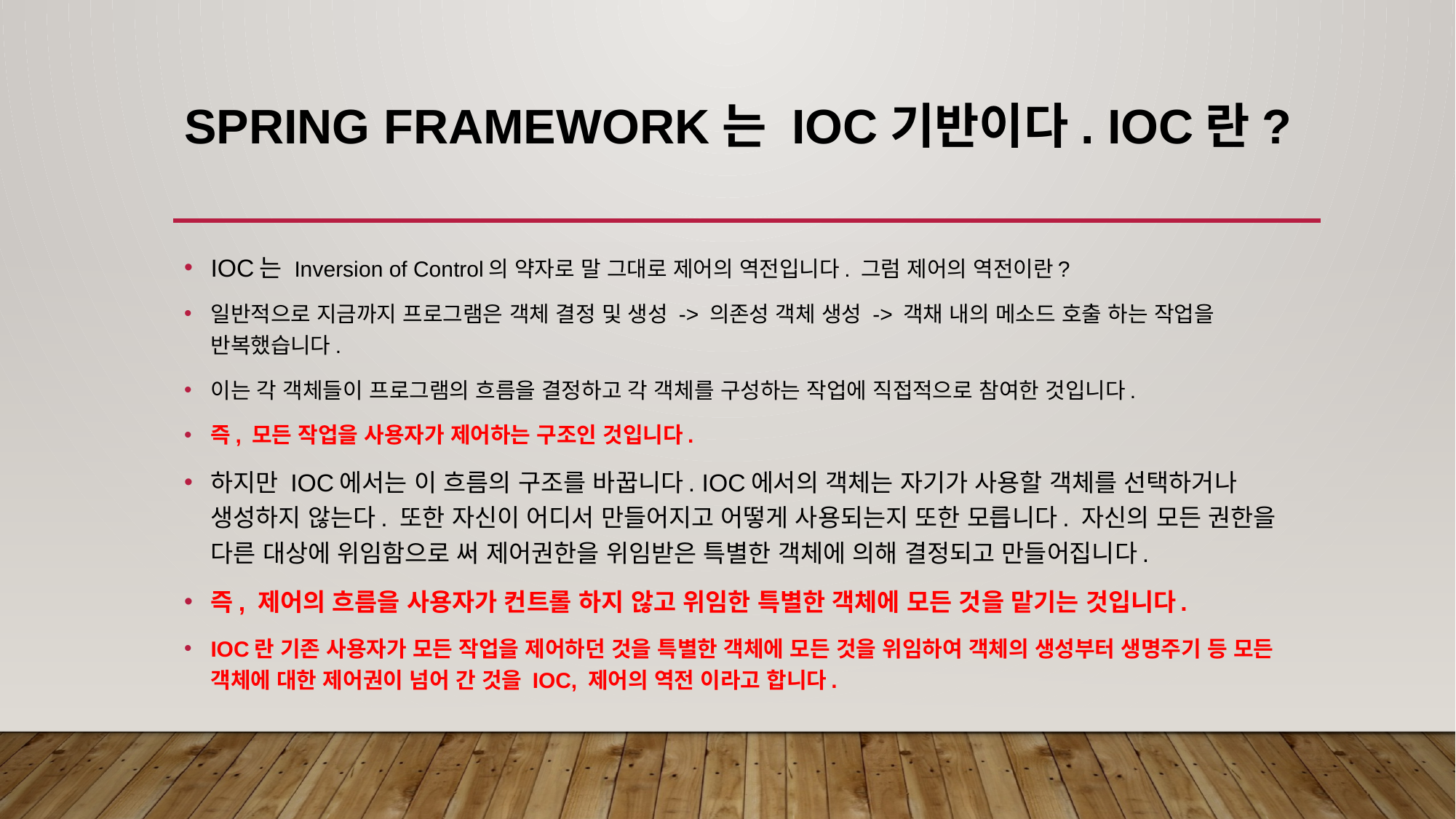

# Spring Framework는 IOC기반이다. IOC란?
IOC는 Inversion of Control의 약자로 말 그대로 제어의 역전입니다. 그럼 제어의 역전이란?
일반적으로 지금까지 프로그램은 객체 결정 및 생성 -> 의존성 객체 생성 -> 객채 내의 메소드 호출 하는 작업을 반복했습니다.
이는 각 객체들이 프로그램의 흐름을 결정하고 각 객체를 구성하는 작업에 직접적으로 참여한 것입니다.
즉, 모든 작업을 사용자가 제어하는 구조인 것입니다.
하지만 IOC에서는 이 흐름의 구조를 바꿉니다. IOC에서의 객체는 자기가 사용할 객체를 선택하거나 생성하지 않는다. 또한 자신이 어디서 만들어지고 어떻게 사용되는지 또한 모릅니다. 자신의 모든 권한을 다른 대상에 위임함으로 써 제어권한을 위임받은 특별한 객체에 의해 결정되고 만들어집니다.
즉, 제어의 흐름을 사용자가 컨트롤 하지 않고 위임한 특별한 객체에 모든 것을 맡기는 것입니다.
IOC란 기존 사용자가 모든 작업을 제어하던 것을 특별한 객체에 모든 것을 위임하여 객체의 생성부터 생명주기 등 모든 객체에 대한 제어권이 넘어 간 것을 IOC, 제어의 역전 이라고 합니다.